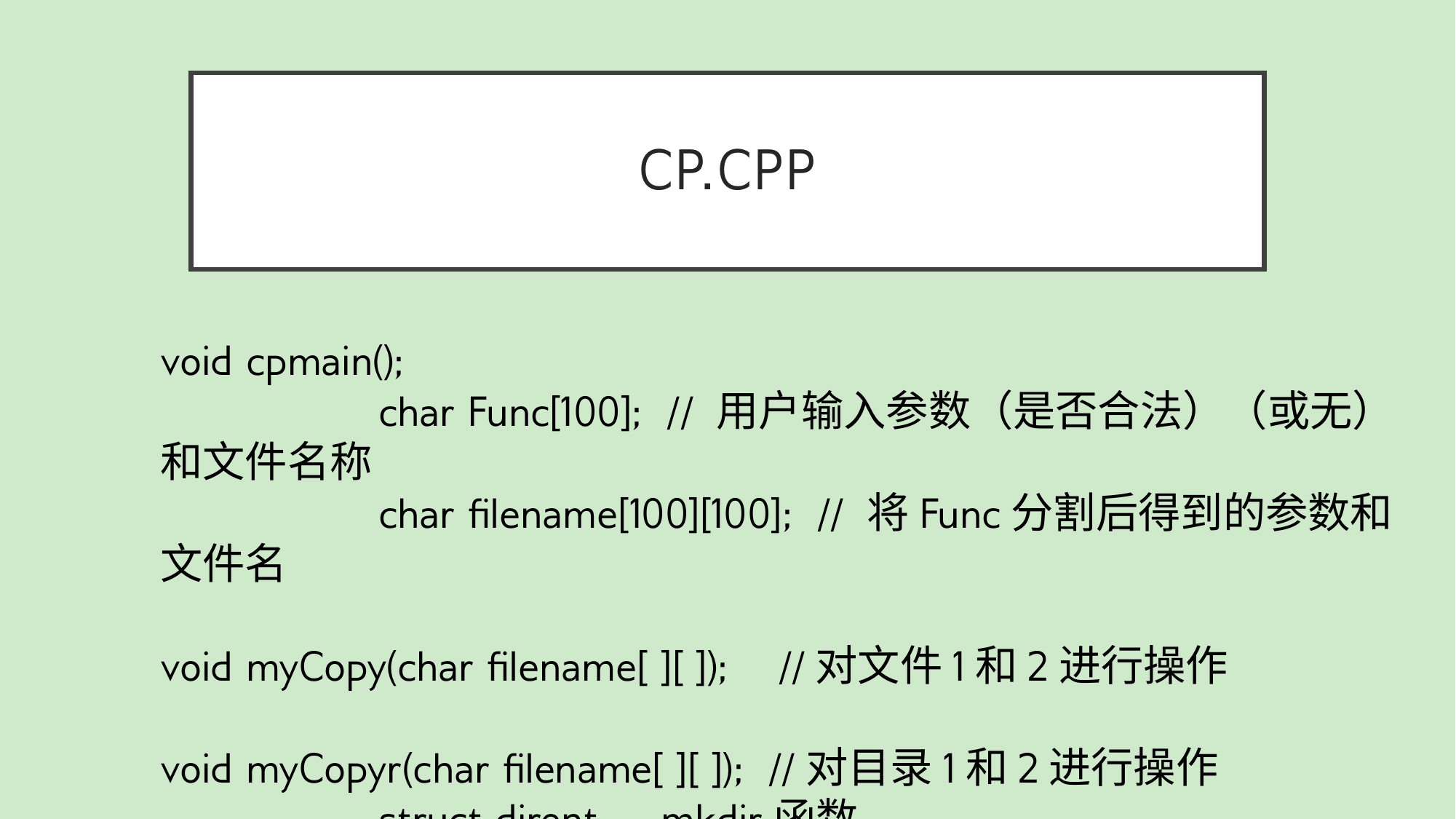

# Cp.cpp
void cpmain();
		char Func[100];  // 用户输入参数（是否合法）（或无）和文件名称
		char filename[100][100];  // 将Func分割后得到的参数和文件名

void myCopy(char filename[ ][ ]);    //对文件1和2进行操作

void myCopyr(char filename[ ][ ]);  //对目录1和2进行操作
		struct dirent、mkdir函数